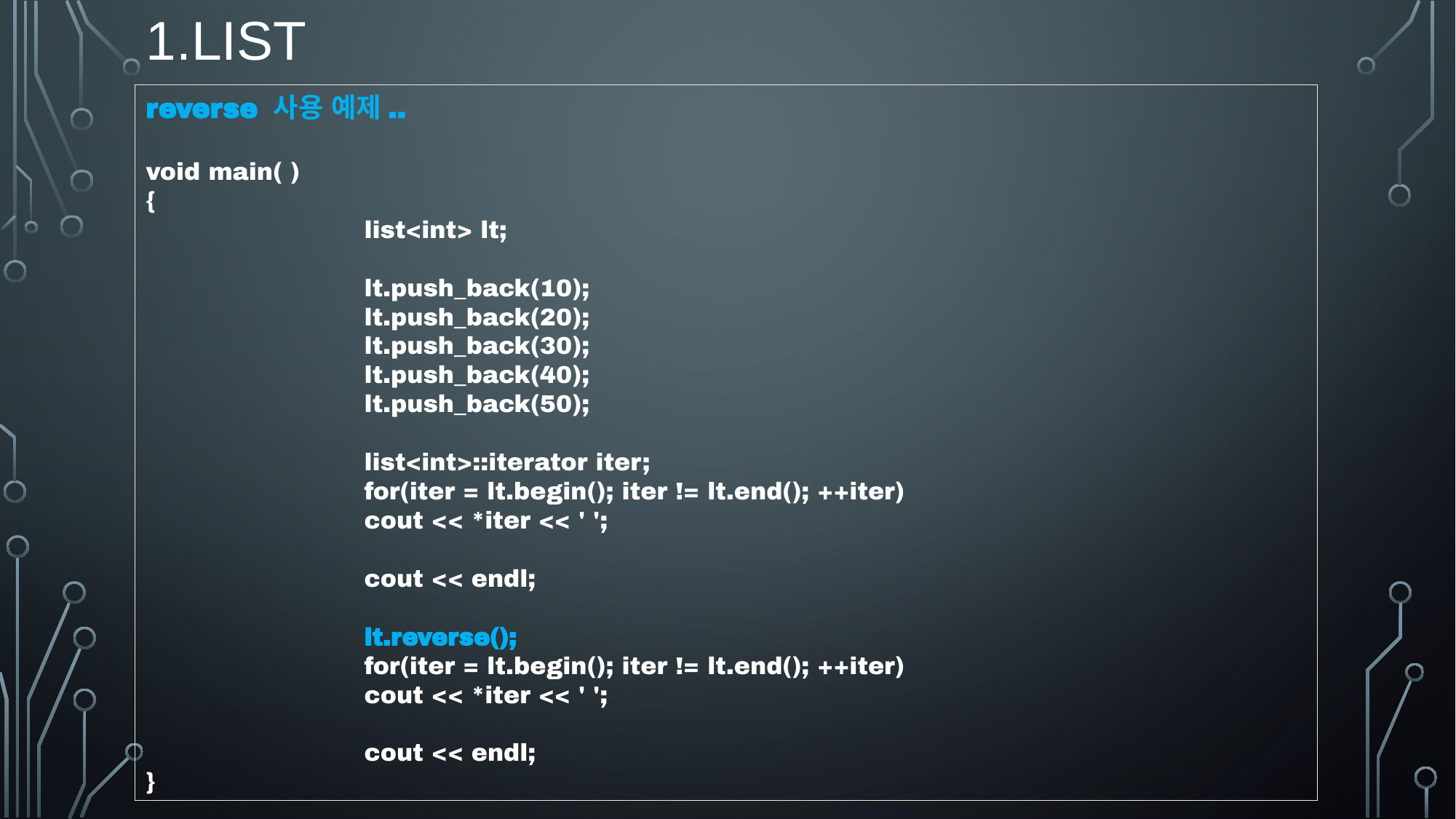

# 1.LIST
reverse 사용 예제..

void main( )
{
    		list<int> lt;

    		lt.push_back(10);
    		lt.push_back(20);
    		lt.push_back(30);
    		lt.push_back(40);
    		lt.push_back(50);

    		list<int>::iterator iter;
    		for(iter = lt.begin(); iter != lt.end(); ++iter)
        		cout << *iter << ' ';

		cout << endl;

    		lt.reverse();
    		for(iter = lt.begin(); iter != lt.end(); ++iter)
        		cout << *iter << ' ';

		cout << endl;
}